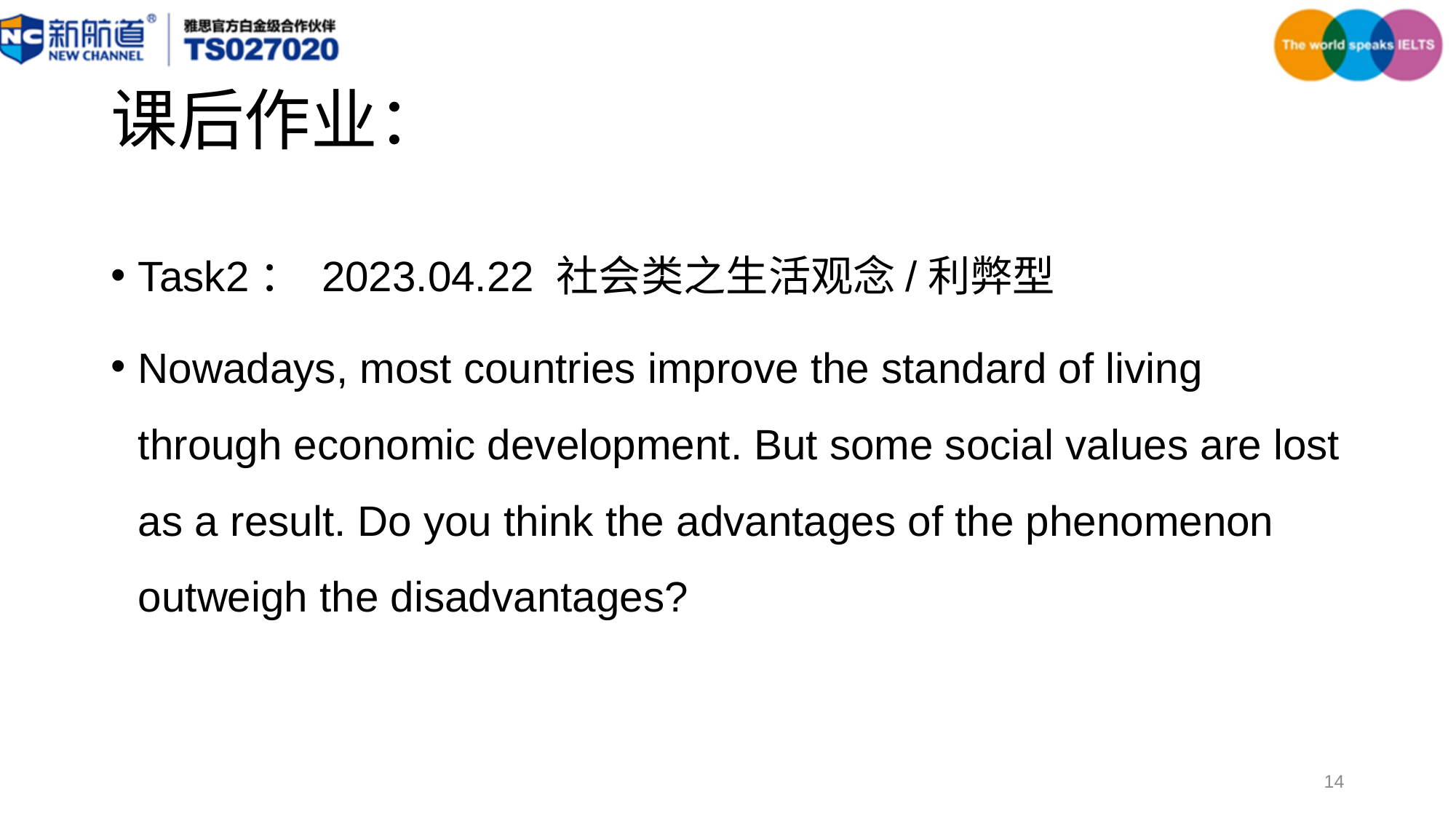

# 课后作业：
Task2： 2023.04.22 社会类之生活观念/利弊型
Nowadays, most countries improve the standard of living through economic development. But some social values are lost as a result. Do you think the advantages of the phenomenon outweigh the disadvantages?

14